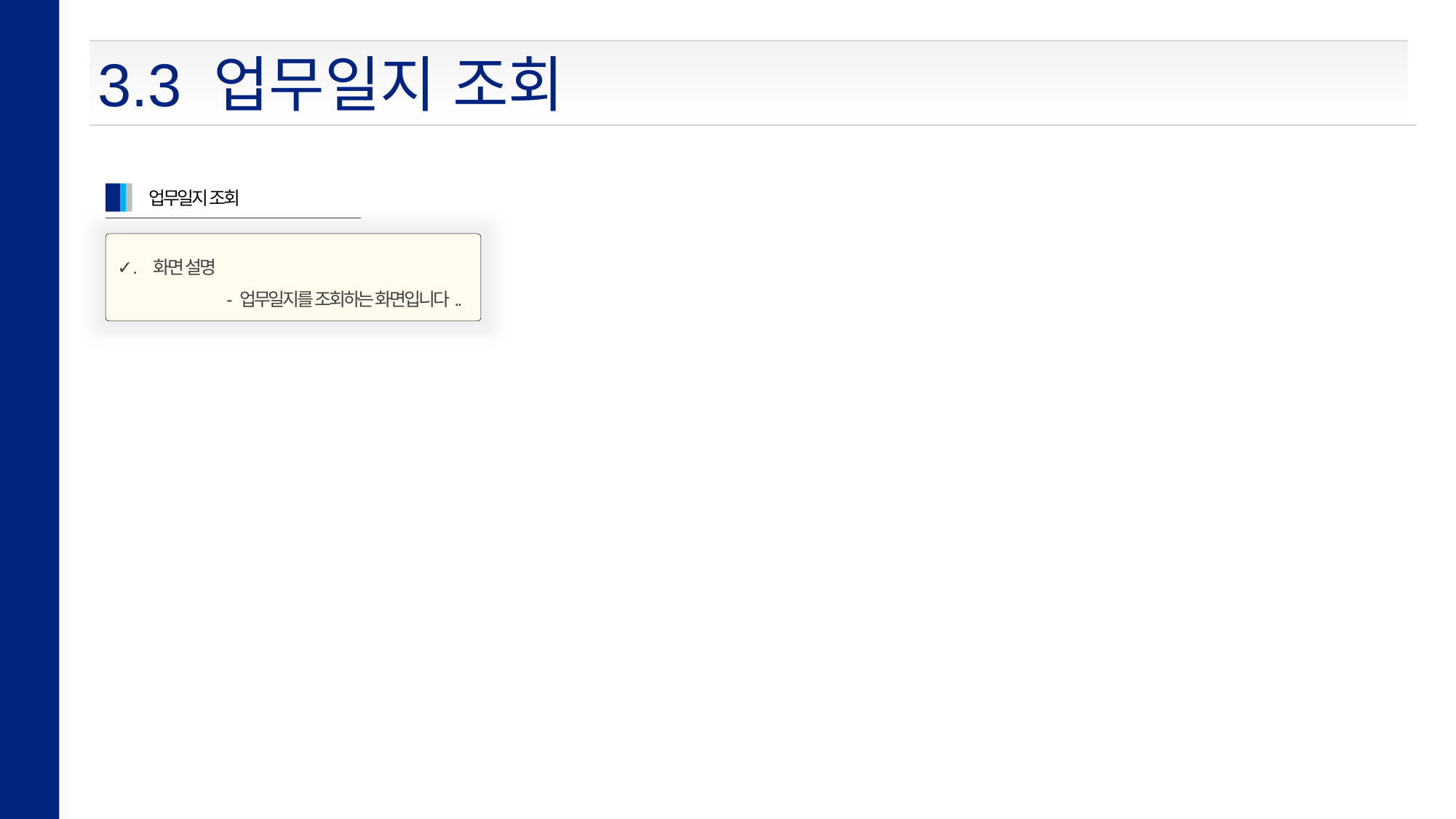

3.3 업무일지 조회
업무일지 조회

✓.    화면 설명
	- 업무일지를 조회하는 화면입니다..